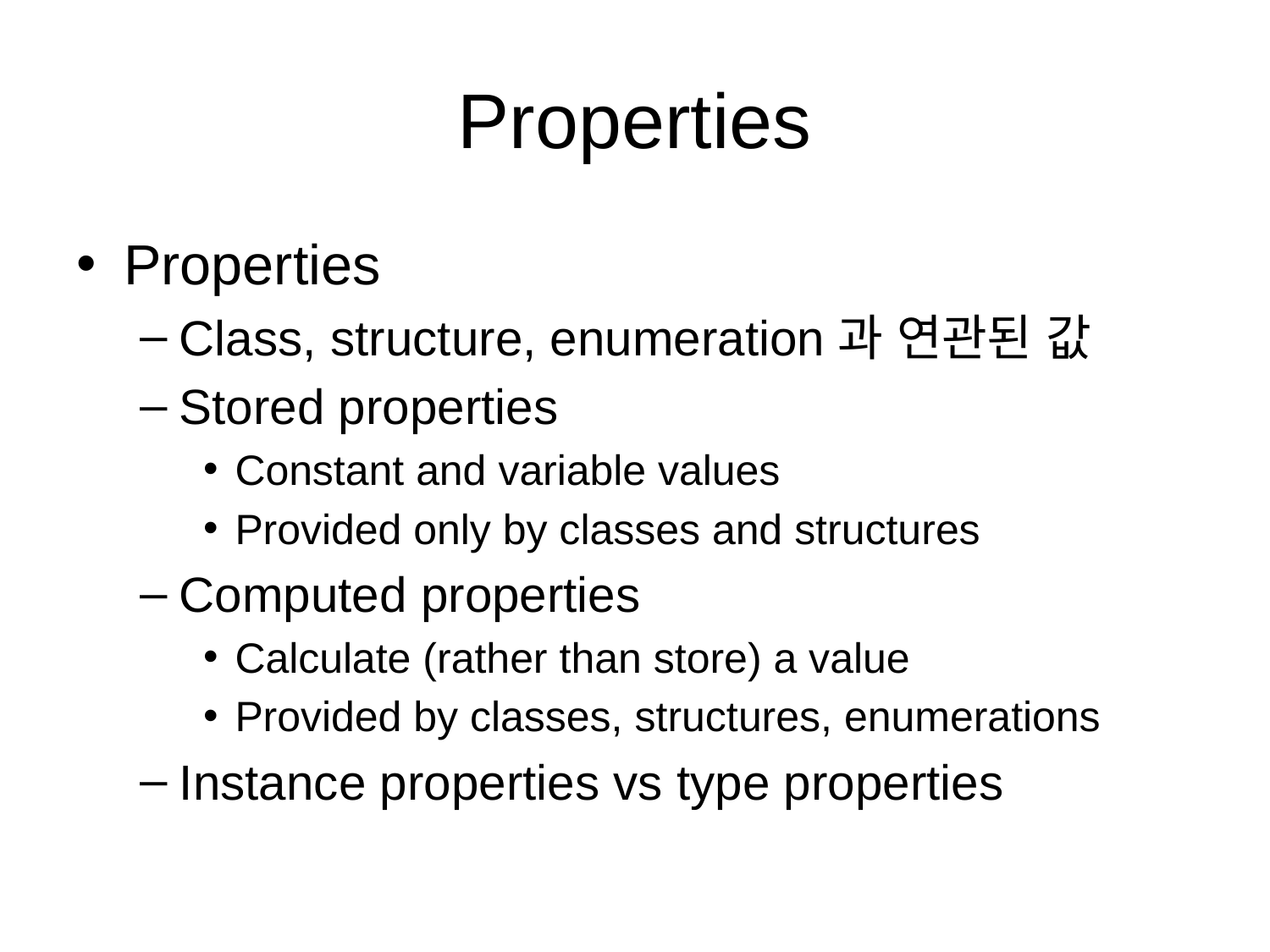

# Properties
Properties
Class, structure, enumeration과 연관된 값
Stored properties
Constant and variable values
Provided only by classes and structures
Computed properties
Calculate (rather than store) a value
Provided by classes, structures, enumerations
Instance properties vs type properties